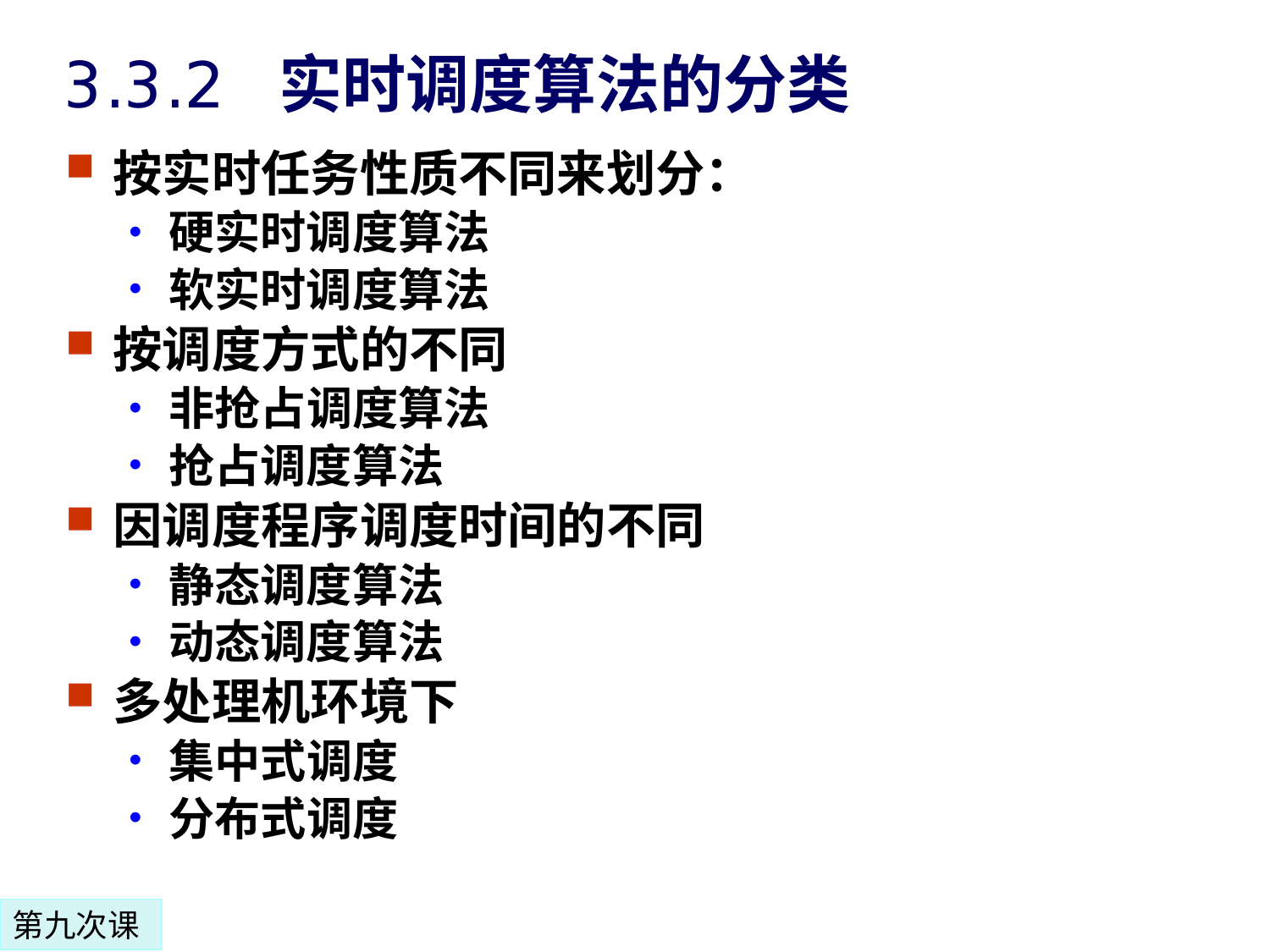

# 3.3.2  实时调度算法的分类
按实时任务性质不同来划分：
硬实时调度算法
软实时调度算法
按调度方式的不同
非抢占调度算法
抢占调度算法
因调度程序调度时间的不同
静态调度算法
动态调度算法
多处理机环境下
集中式调度
分布式调度
71
第九次课